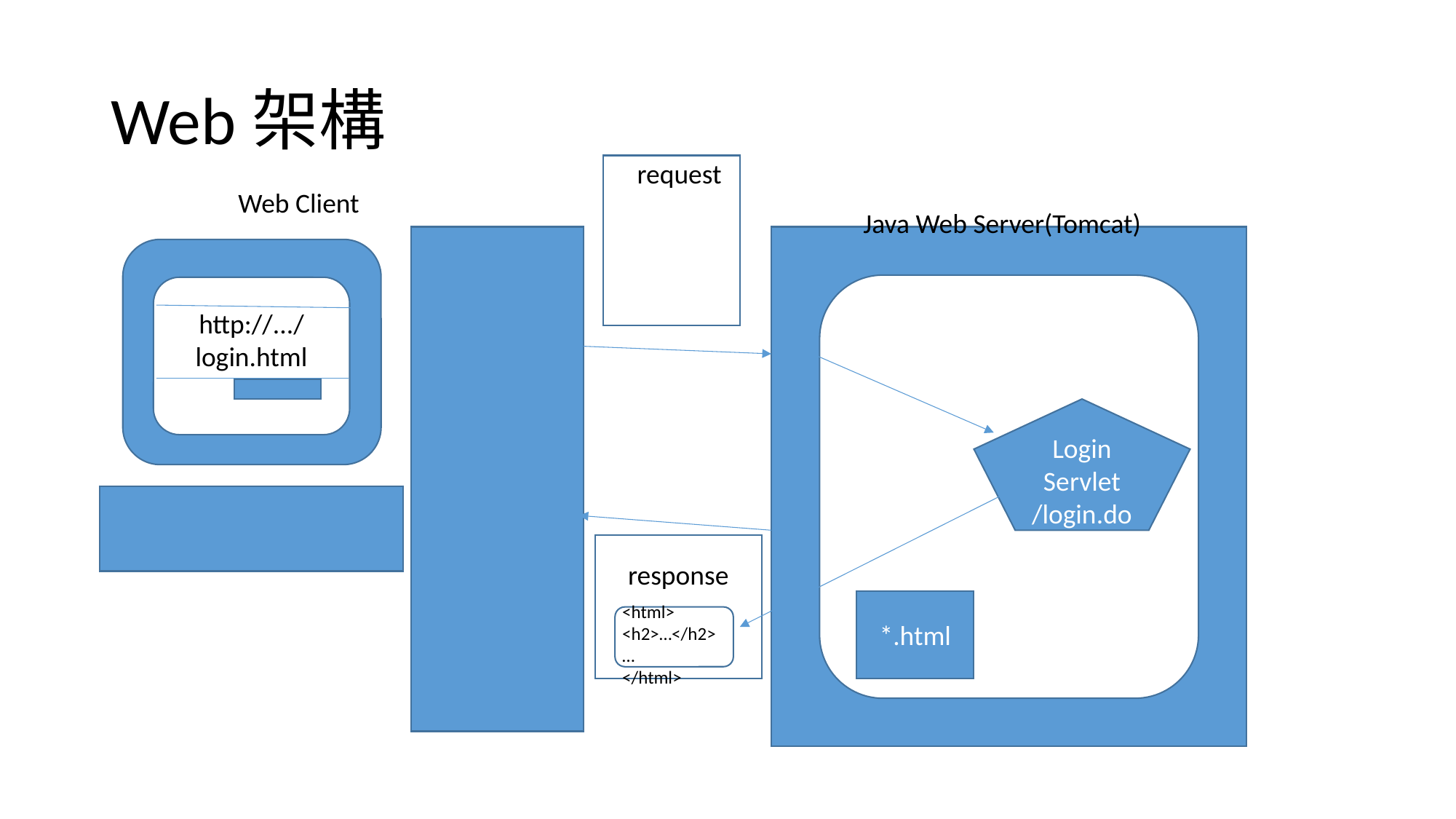

# Web架構
request

Web Client
Java Web Server(Tomcat)

http://.../login.html

Login
Servlet
/login.do

response

*.html
<html>
<h2>…</h2>
…
</html>